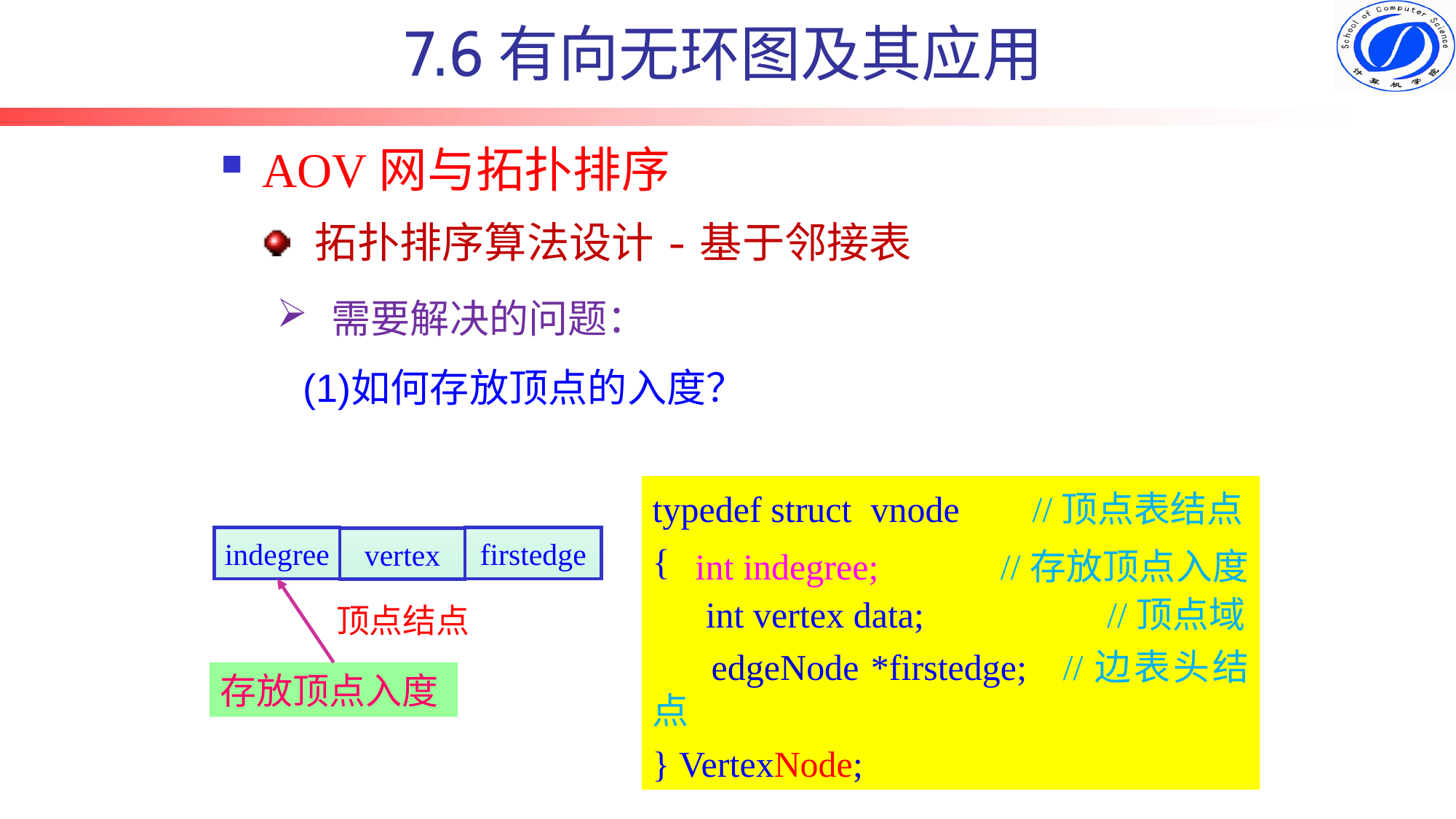

7.6有向无环图及其应用
AOV网与拓扑排序
拓扑排序算法设计-基于邻接表
需要解决的问题：
如何存放顶点的入度？

typedef struct 	vnode        //顶点表结点
{
　 int vertex data;            	  //顶点域
　 edgeNode *firstedge;   //边表头结点
} VertexNode;
firstedge
vertex
顶点结点
indegree
int indegree;             //存放顶点入度
存放顶点入度